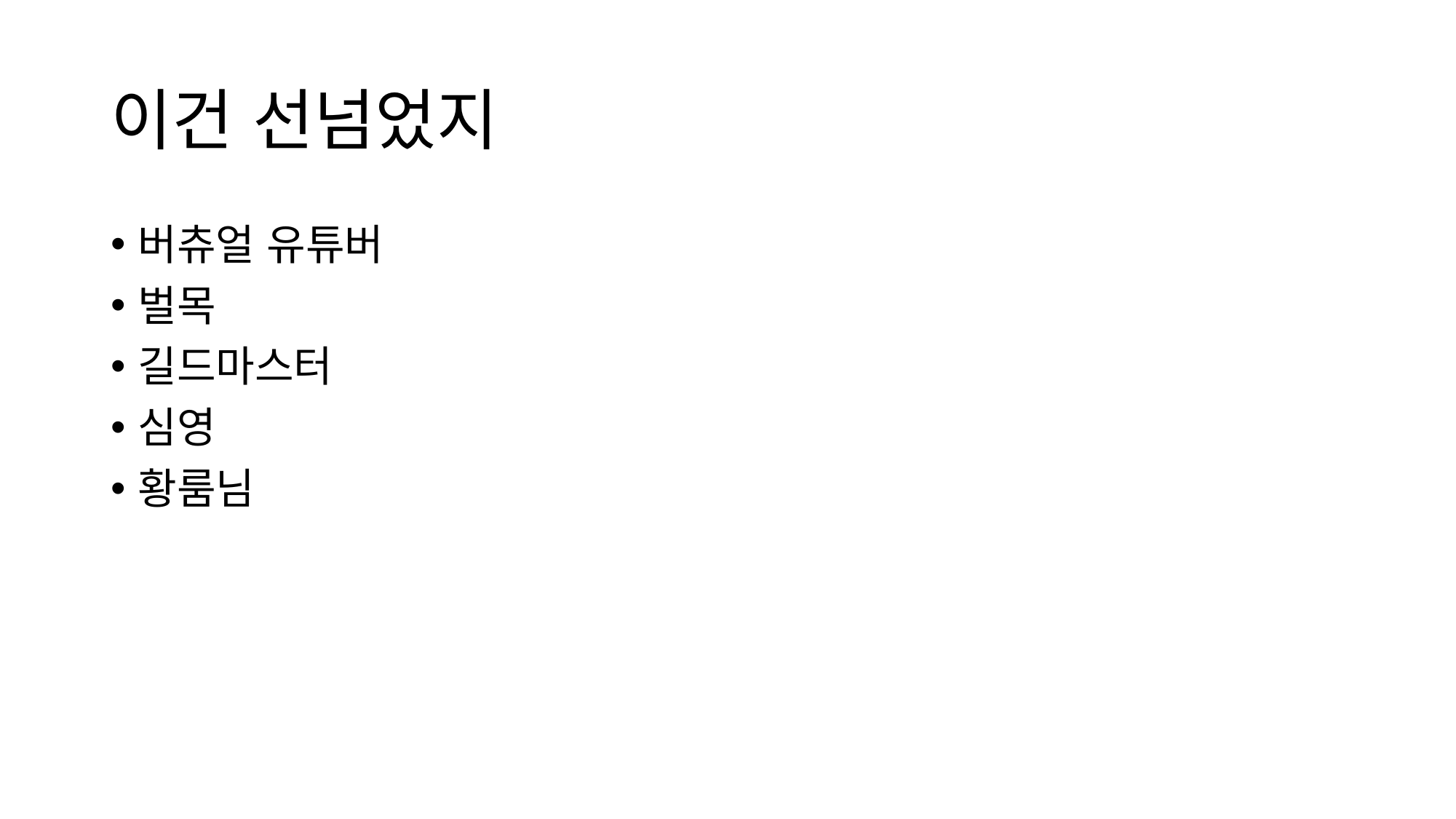

# 이건 선넘었지
버츄얼 유튜버
벌목
길드마스터
심영
황룸님